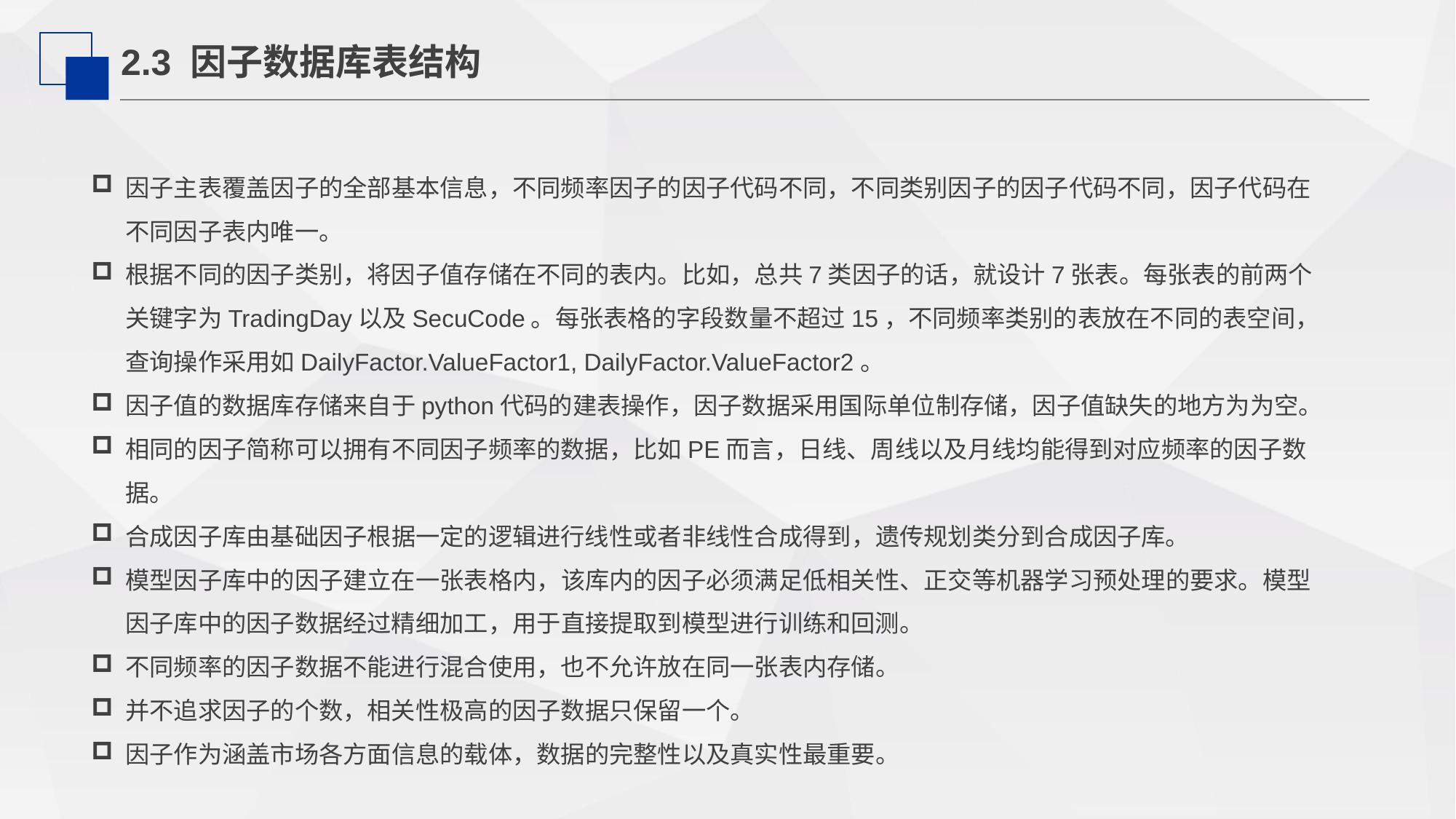

2.3 因子数据库表结构
因子主表覆盖因子的全部基本信息，不同频率因子的因子代码不同，不同类别因子的因子代码不同，因子代码在不同因子表内唯一。
根据不同的因子类别，将因子值存储在不同的表内。比如，总共7类因子的话，就设计7张表。每张表的前两个关键字为TradingDay以及SecuCode。每张表格的字段数量不超过15，不同频率类别的表放在不同的表空间，查询操作采用如DailyFactor.ValueFactor1, DailyFactor.ValueFactor2。
因子值的数据库存储来自于python代码的建表操作，因子数据采用国际单位制存储，因子值缺失的地方为为空。
相同的因子简称可以拥有不同因子频率的数据，比如PE而言，日线、周线以及月线均能得到对应频率的因子数据。
合成因子库由基础因子根据一定的逻辑进行线性或者非线性合成得到，遗传规划类分到合成因子库。
模型因子库中的因子建立在一张表格内，该库内的因子必须满足低相关性、正交等机器学习预处理的要求。模型因子库中的因子数据经过精细加工，用于直接提取到模型进行训练和回测。
不同频率的因子数据不能进行混合使用，也不允许放在同一张表内存储。
并不追求因子的个数，相关性极高的因子数据只保留一个。
因子作为涵盖市场各方面信息的载体，数据的完整性以及真实性最重要。